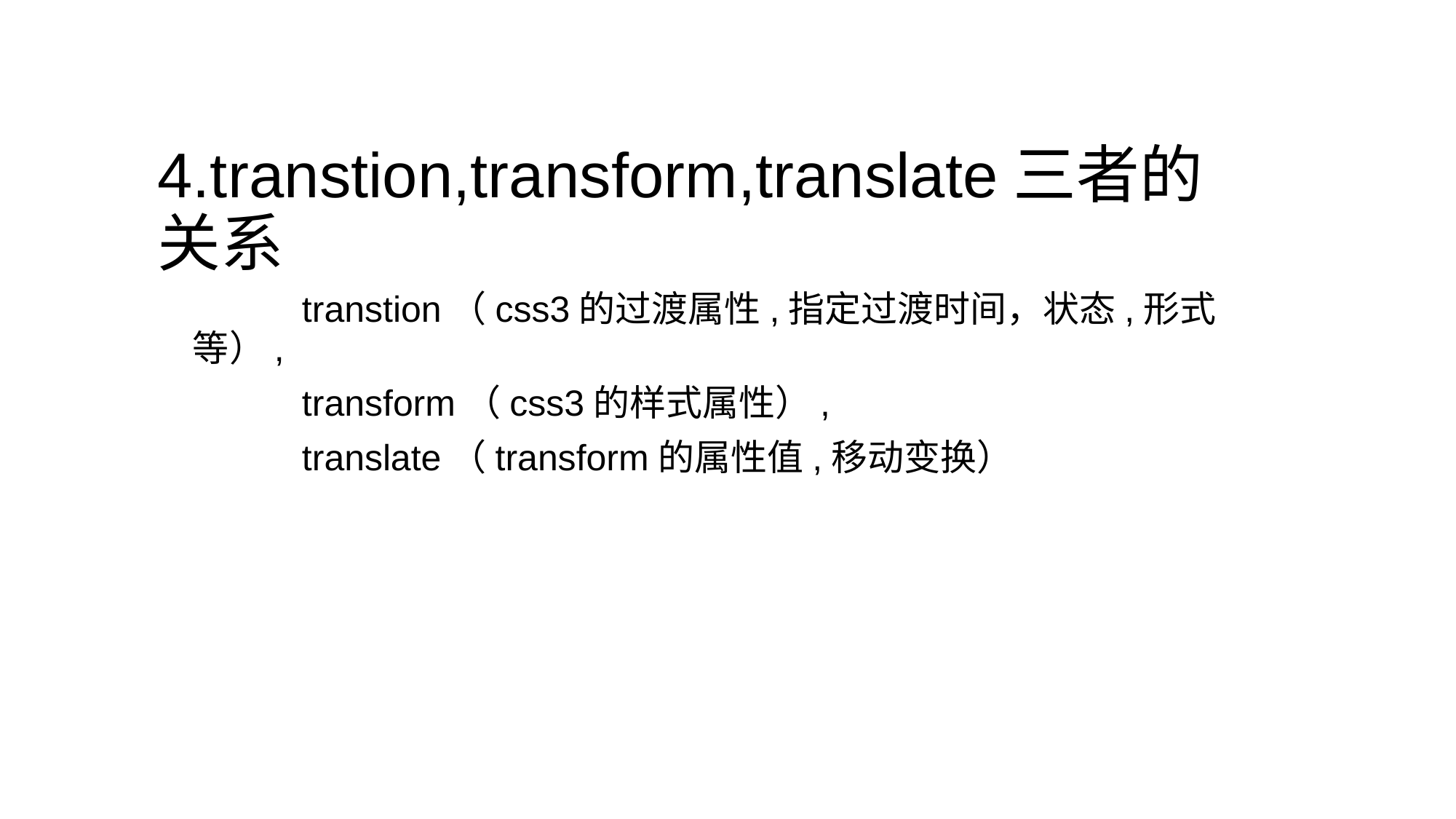

# 4.transtion,transform,translate三者的关系
	transtion（css3的过渡属性,指定过渡时间，状态,形式等）,
	transform（css3的样式属性）,
	translate（transform的属性值,移动变换）